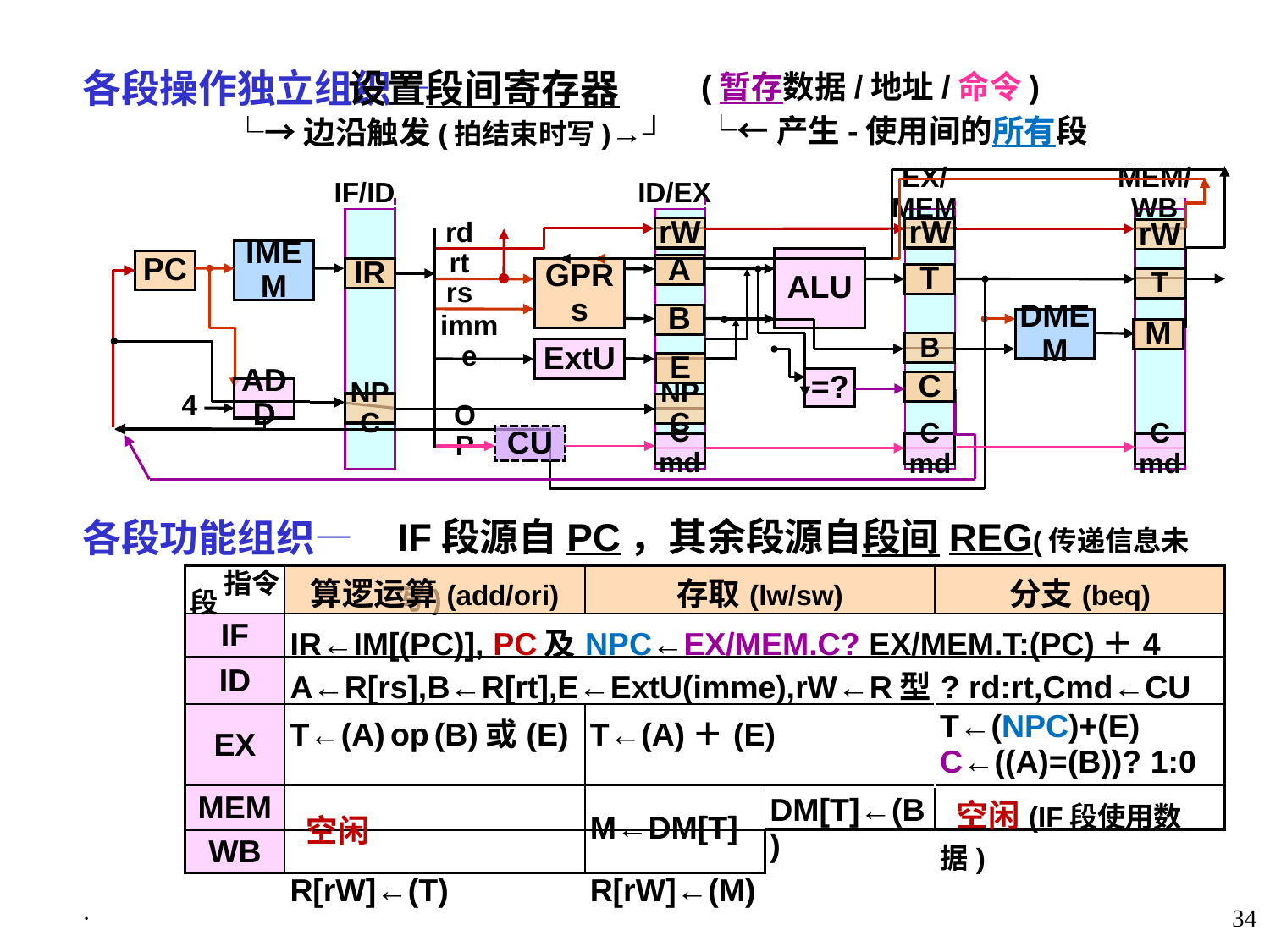

各段操作独立组织—

    各段功能组织—
            设置段间寄存器
└→边沿触发(拍结束时写)→┘
      (暂存数据/地址/命令)
        └←产生-使用间的所有段
rd
rt
rs
IMEM
ALU
PC
A
IR
GPRs
T
B
DMEM
M
imme
ExtU
=?
C
ADD
4
OP
CU
IF/ID
ID/EX
EX/MEM
MEM/WB

rW
B
E
NPC
Cmd
rW
rW
T
NPC
Cmd
Cmd
IF段源自PC，其余段源自段间REG(传递信息未写)
| 指令 段 | 算逻运算(add/ori) | 存取(lw/sw) |  | 分支(beq) |
| --- | --- | --- | --- | --- |
| IF |  |  |  |  |
| ID |  |  |  |  |
| EX |  |  |  |  |
| MEM |  |  |  |  |
| WB |  |  |  |  |
| IR←IM[(PC)], PC及NPC←EX/MEM.C? EX/MEM.T:(PC)＋4 |  |  |  |
| --- | --- | --- | --- |
| A←R[rs],B←R[rt],E←ExtU(imme),rW←R型? rd:rt,Cmd←CU |  |  |  |
| T←(A) op (B)或(E) | T←(A)＋(E) |  | T←(NPC)+(E) C←((A)=(B))? 1:0 |
| 空闲 | M←DM[T] | DM[T]←(B) | 空闲(IF段使用数据) |
| R[rW]←(T) | R[rW]←(M) |  |  |
·
34